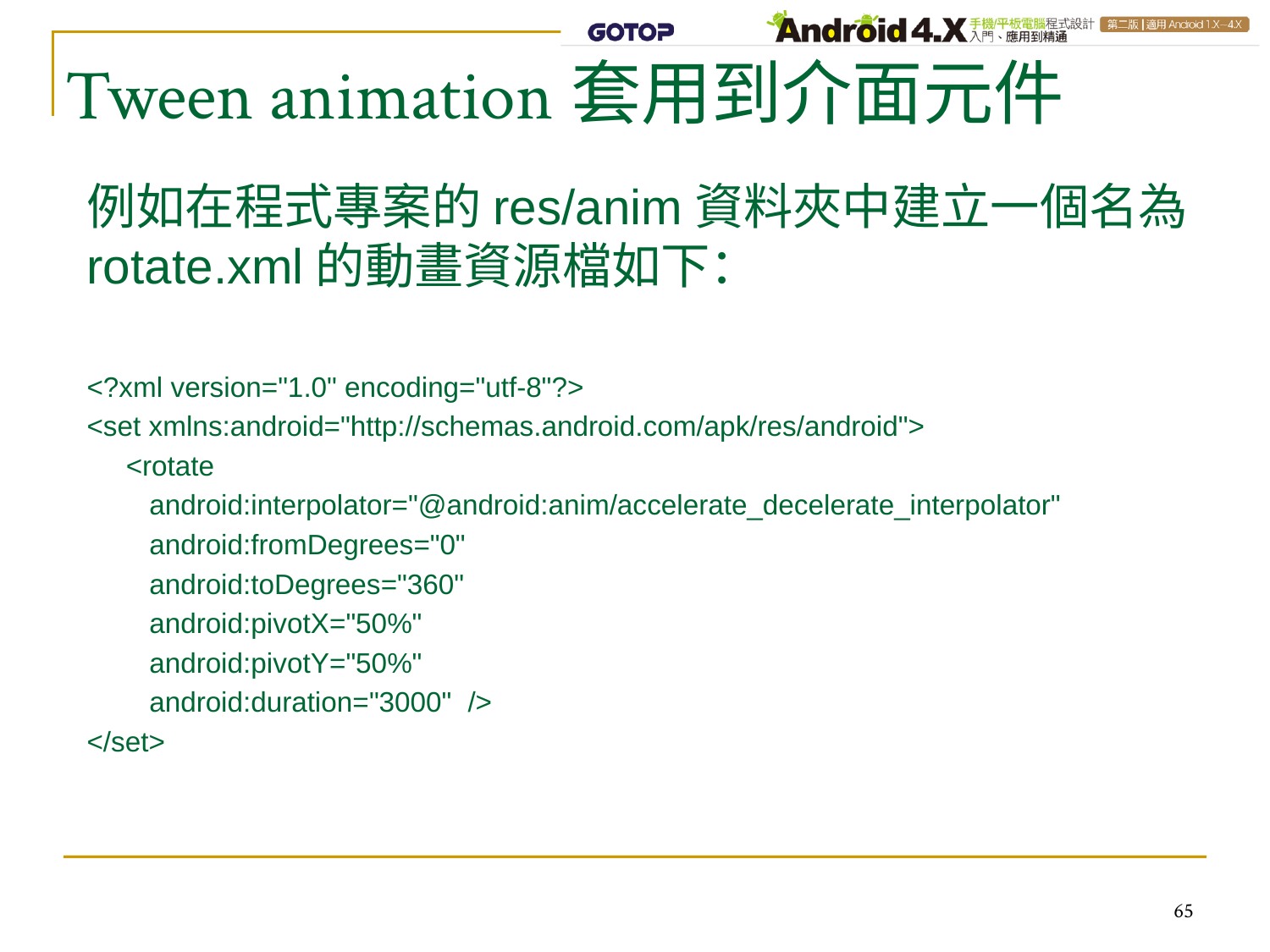

# Tween animation套用到介面元件
例如在程式專案的res/anim資料夾中建立一個名為rotate.xml的動畫資源檔如下：

<?xml version="1.0" encoding="utf-8"?>
<set xmlns:android="http://schemas.android.com/apk/res/android">
     <rotate
        android:interpolator="@android:anim/accelerate_decelerate_interpolator"
        android:fromDegrees="0"
        android:toDegrees="360"
        android:pivotX="50%"
        android:pivotY="50%"
        android:duration="3000" 	/>
</set>

65